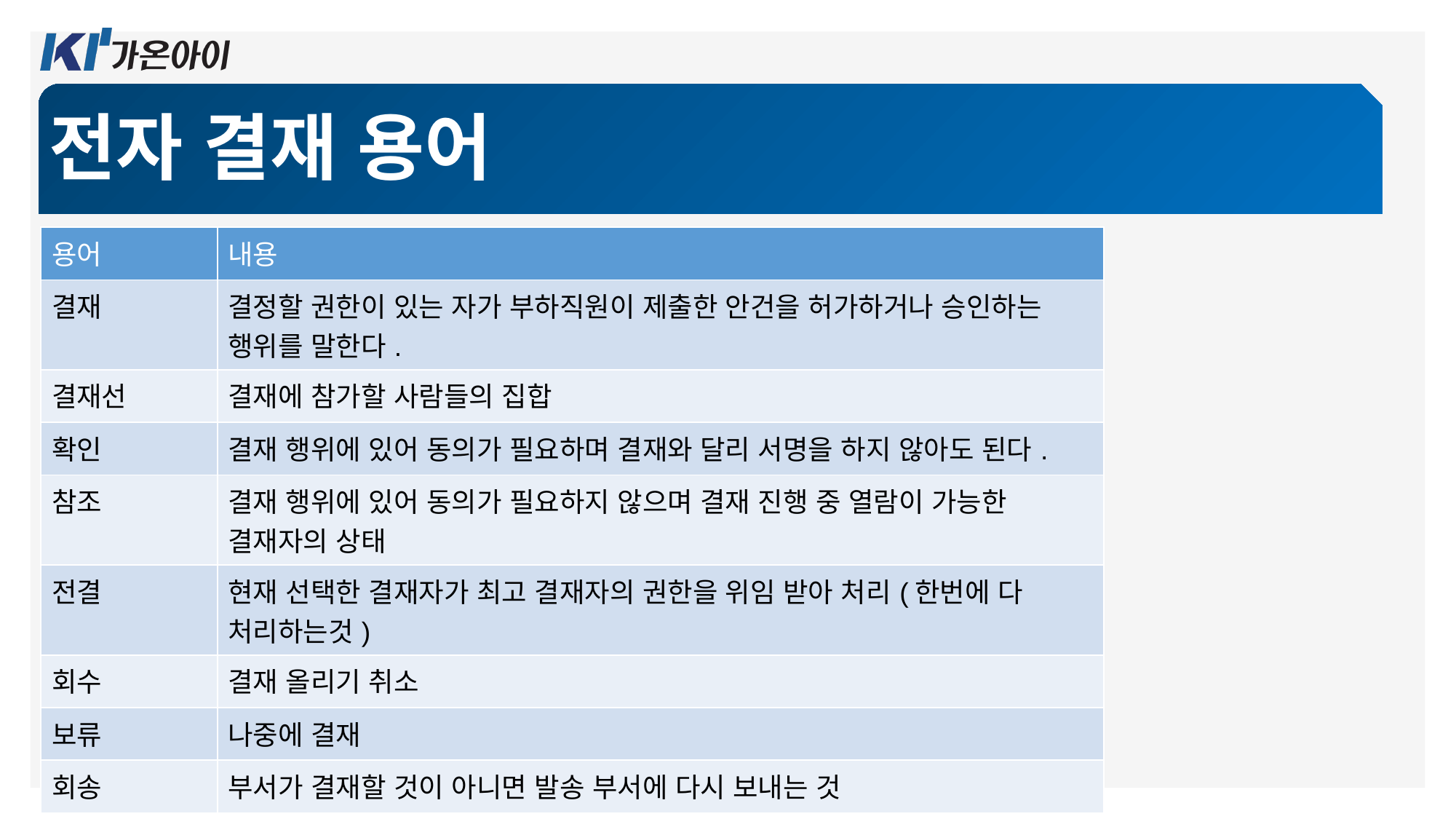

전자 결재 용어
| 용어 | 내용 |
| --- | --- |
| 결재 | 결정할 권한이 있는 자가 부하직원이 제출한 안건을 허가하거나 승인하는 행위를 말한다. |
| 결재선 | 결재에 참가할 사람들의 집합 |
| 확인 | 결재 행위에 있어 동의가 필요하며 결재와 달리 서명을 하지 않아도 된다. |
| 참조 | 결재 행위에 있어 동의가 필요하지 않으며 결재 진행 중 열람이 가능한 결재자의 상태 |
| 전결 | 현재 선택한 결재자가 최고 결재자의 권한을 위임 받아 처리(한번에 다 처리하는것) |
| 회수 | 결재 올리기 취소 |
| 보류 | 나중에 결재 |
| 회송 | 부서가 결재할 것이 아니면 발송 부서에 다시 보내는 것 |